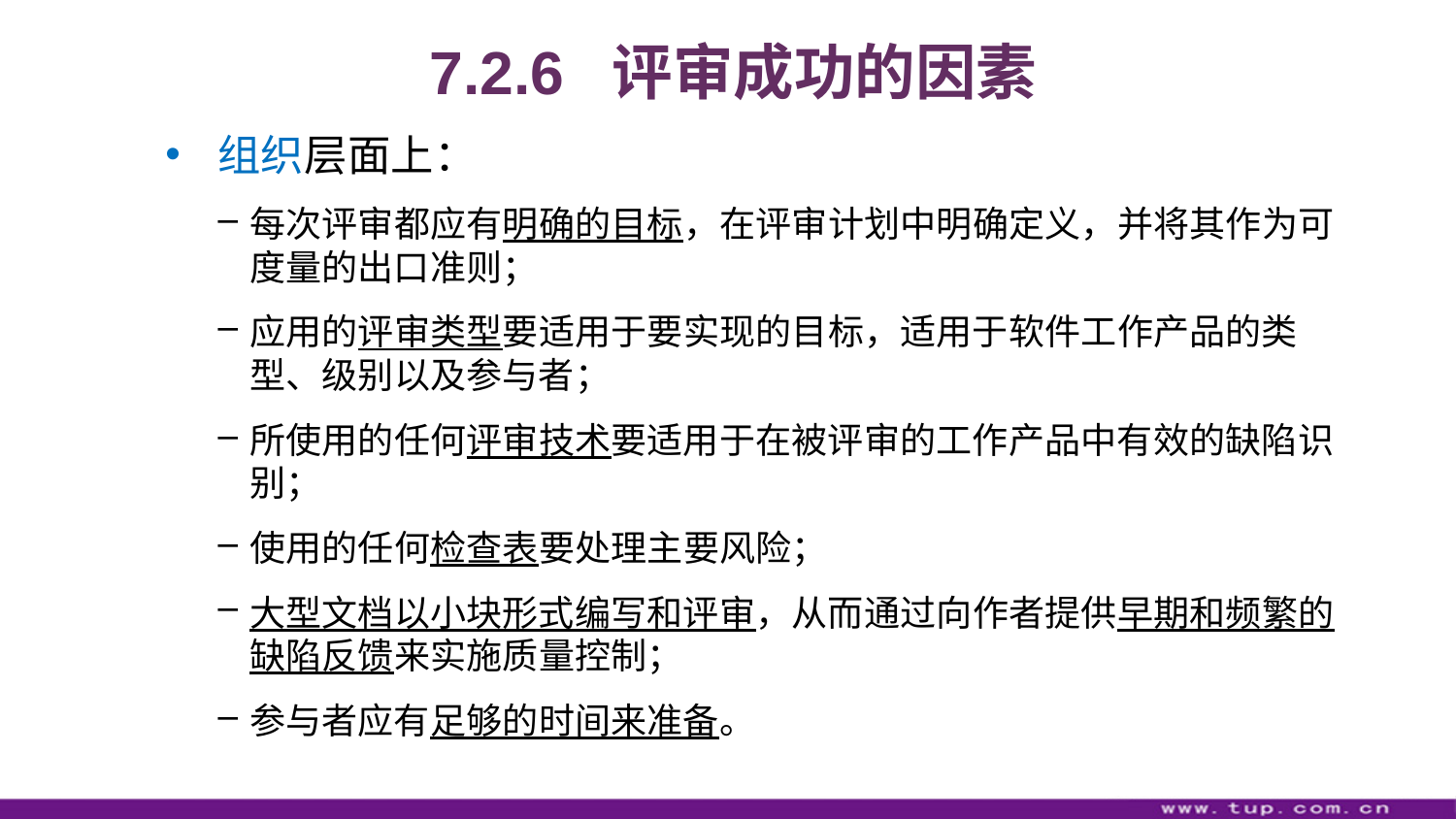

7.2.6  评审成功的因素
组织层面上：
每次评审都应有明确的目标，在评审计划中明确定义，并将其作为可度量的出口准则；
应用的评审类型要适用于要实现的目标，适用于软件工作产品的类型、级别以及参与者；
所使用的任何评审技术要适用于在被评审的工作产品中有效的缺陷识别；
使用的任何检查表要处理主要风险；
大型文档以小块形式编写和评审，从而通过向作者提供早期和频繁的缺陷反馈来实施质量控制；
参与者应有足够的时间来准备。